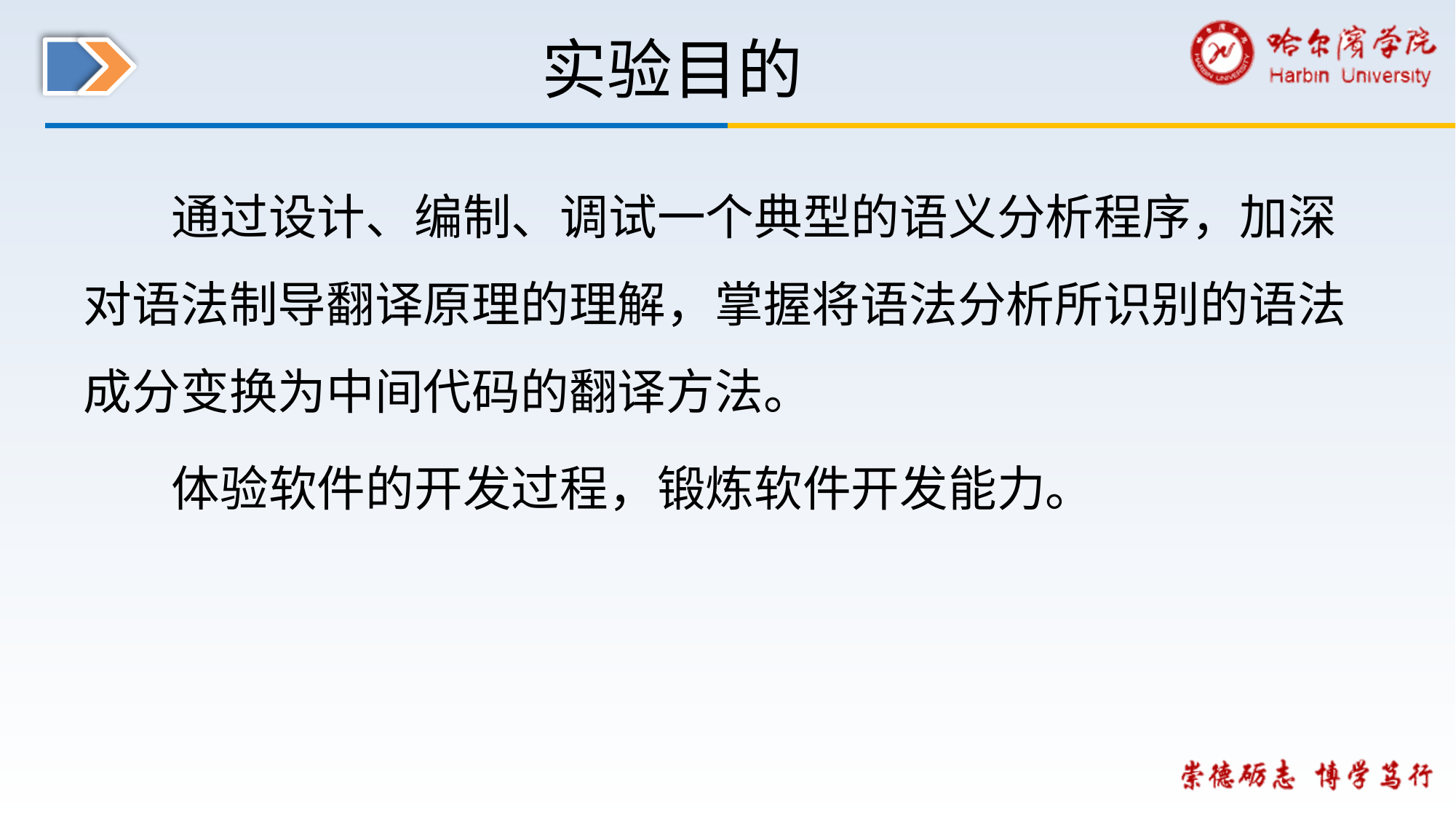

# 实验目的
       通过设计、编制、调试一个典型的语义分析程序，加深对语法制导翻译原理的理解，掌握将语法分析所识别的语法成分变换为中间代码的翻译方法。
       体验软件的开发过程，锻炼软件开发能力。